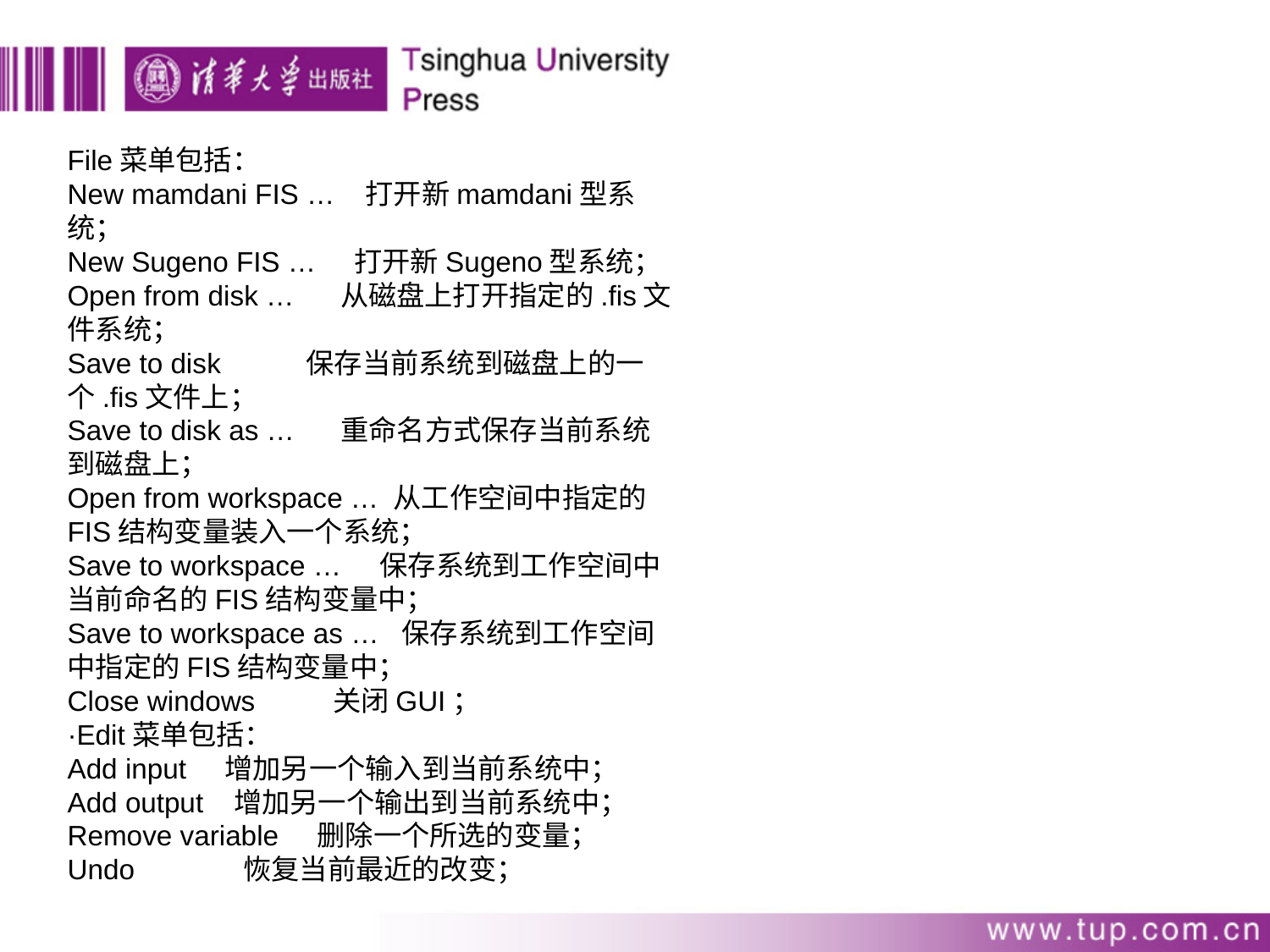

File菜单包括：
New mamdani FIS …   打开新mamdani型系统；
New Sugeno FIS …    打开新Sugeno型系统；
Open from disk …     从磁盘上打开指定的.fis文件系统；
Save to disk          保存当前系统到磁盘上的一个.fis文件上；
Save to disk as …     重命名方式保存当前系统到磁盘上；
Open from workspace … 从工作空间中指定的FIS结构变量装入一个系统；
Save to workspace …    保存系统到工作空间中当前命名的FIS结构变量中；
Save to workspace as …  保存系统到工作空间中指定的FIS结构变量中；
Close windows         关闭GUI；
·Edit菜单包括：
Add input    增加另一个输入到当前系统中；
Add output   增加另一个输出到当前系统中；
Remove variable    删除一个所选的变量；
Undo             恢复当前最近的改变；